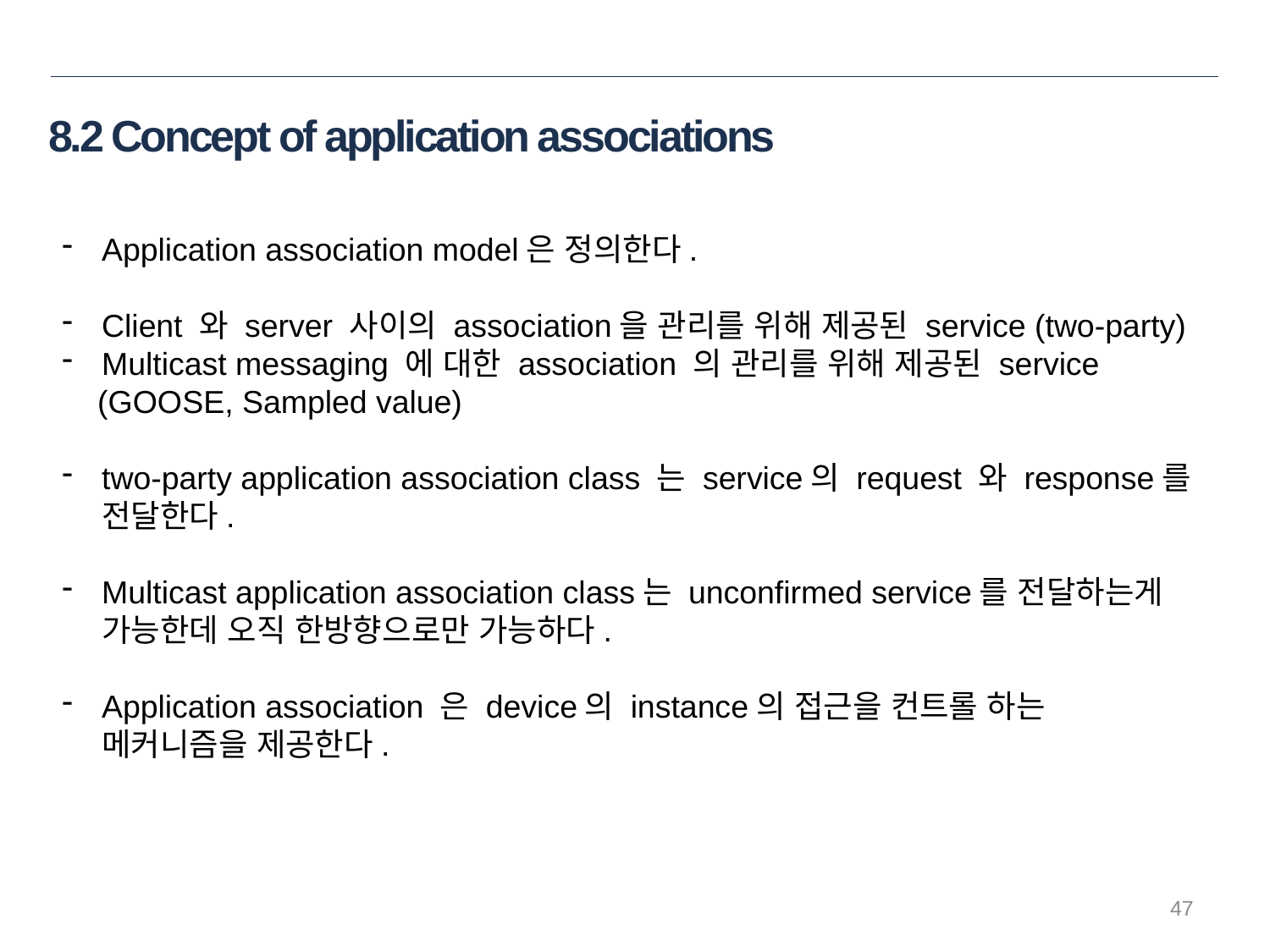

8.2 Concept of application associations
Application association model은 정의한다.

Client 와 server 사이의 association을 관리를 위해 제공된 service (two-party)
Multicast messaging 에 대한 association 의 관리를 위해 제공된 service
    (GOOSE, Sampled value)

two-party application association class 는 service의 request 와 response를 전달한다.

Multicast application association class는 unconfirmed service를 전달하는게 가능한데 오직 한방향으로만 가능하다.

Application association 은 device의 instance의 접근을 컨트롤 하는 메커니즘을 제공한다.

47